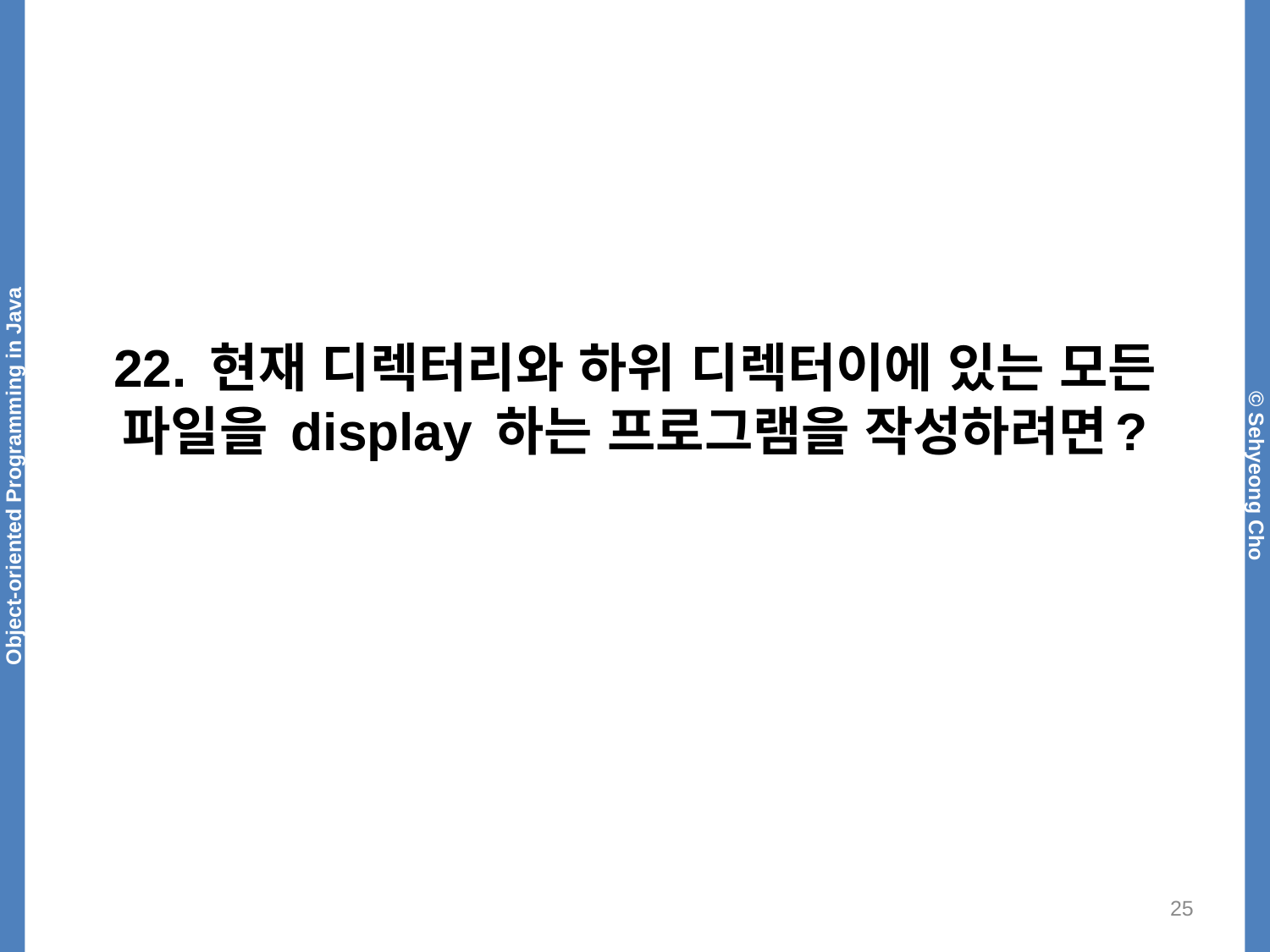

# 22. 현재 디렉터리와 하위 디렉터이에 있는 모든 파일을 display 하는 프로그램을 작성하려면?

25